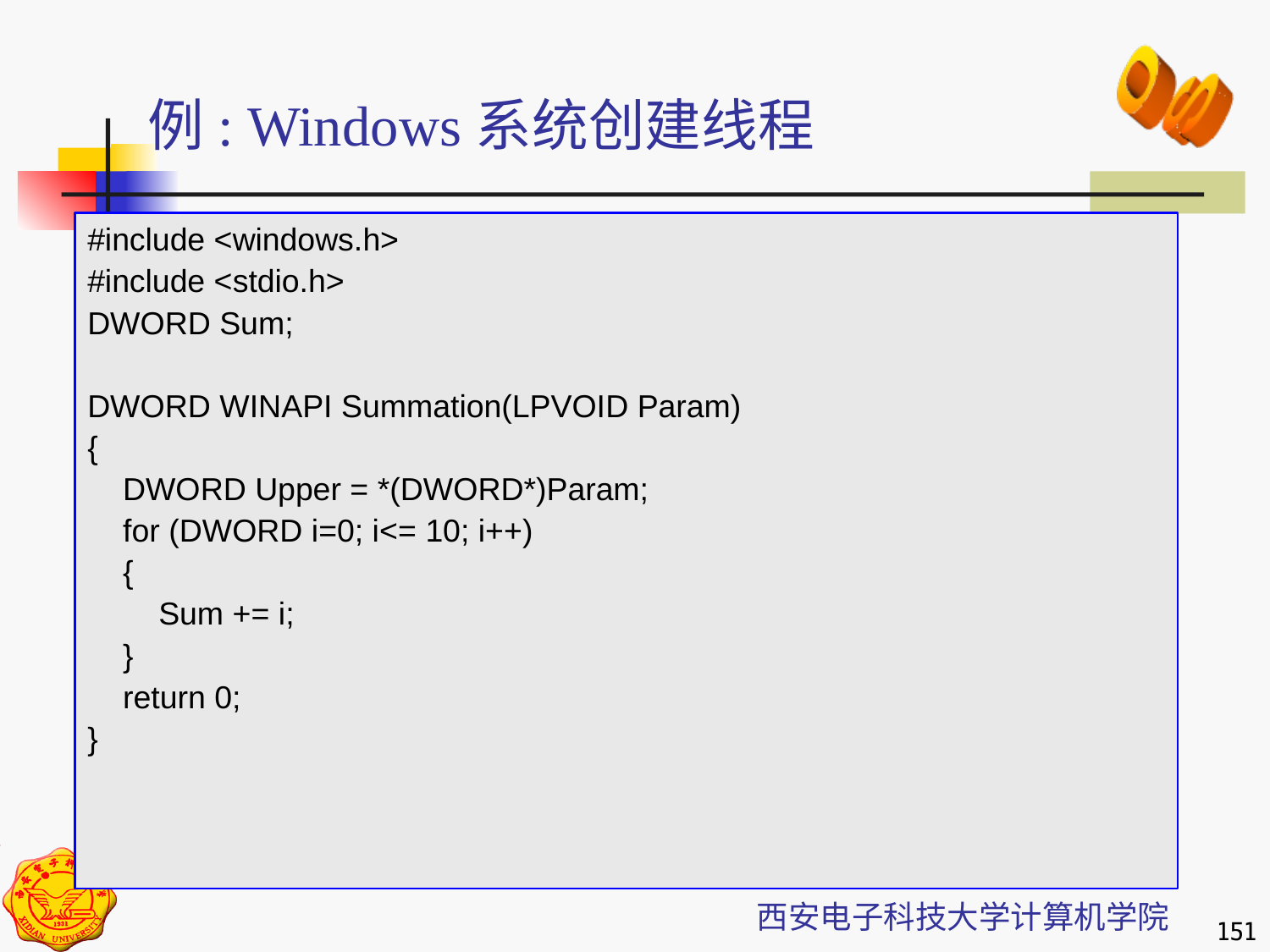

例: Windows系统创建线程
#include <windows.h>
#include <stdio.h>
DWORD Sum;

DWORD WINAPI Summation(LPVOID Param)
{
    DWORD Upper = *(DWORD*)Param;
    for (DWORD i=0; i<= 10; i++)
    {
        Sum += i;
    }
    return 0;
}
151